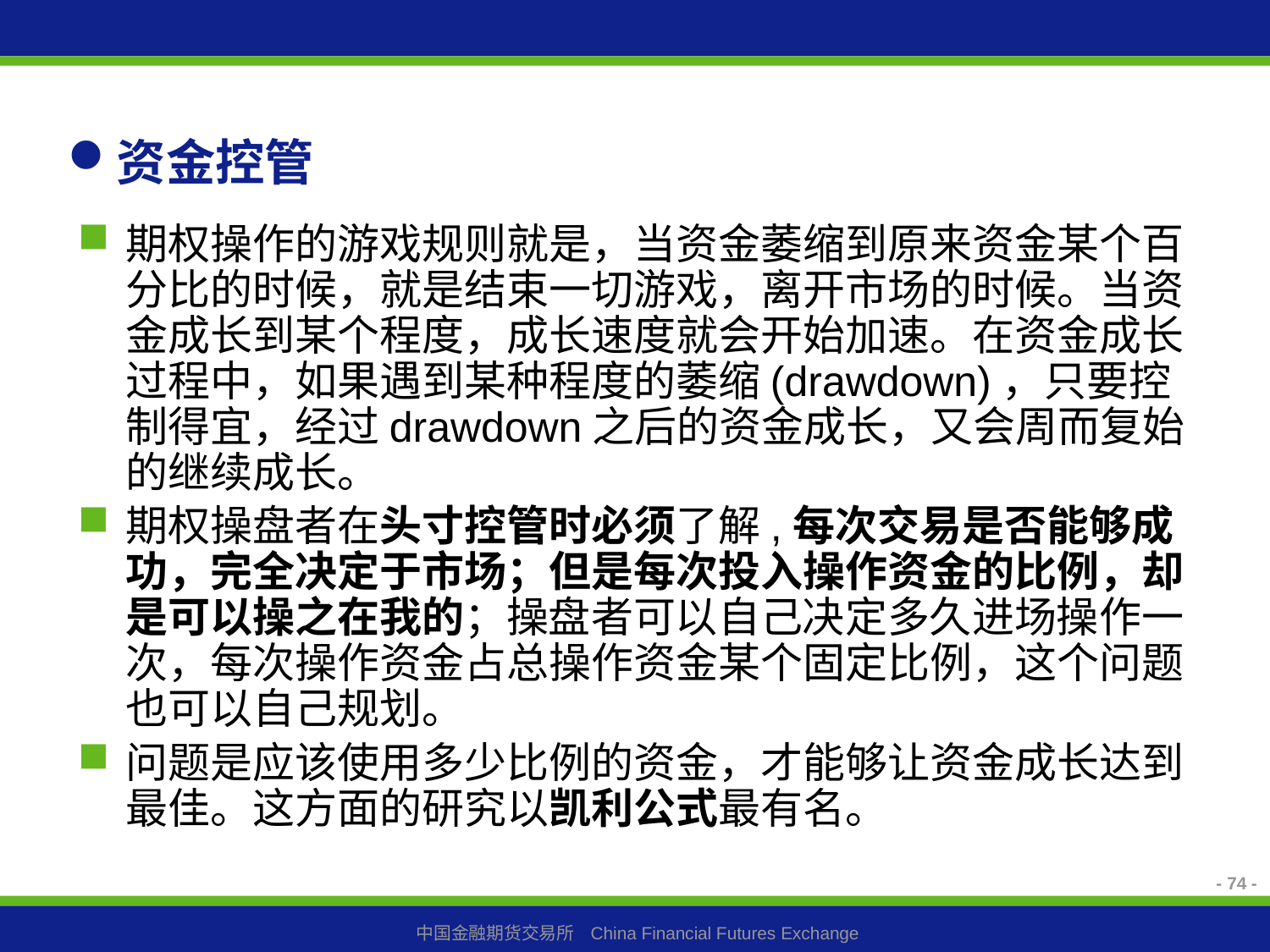

# 资金控管
期权操作的游戏规则就是，当资金萎缩到原来资金某个百分比的时候，就是结束一切游戏，离开市场的时候。当资金成长到某个程度，成长速度就会开始加速。在资金成长过程中，如果遇到某种程度的萎缩(drawdown)，只要控制得宜，经过drawdown之后的资金成长，又会周而复始的继续成长。
期权操盘者在头寸控管时必须了解,每次交易是否能够成功，完全决定于市场；但是每次投入操作资金的比例，却是可以操之在我的；操盘者可以自己决定多久进场操作一次，每次操作资金占总操作资金某个固定比例，这个问题也可以自己规划。
问题是应该使用多少比例的资金，才能够让资金成长达到最佳。这方面的研究以凯利公式最有名。
- 74 -